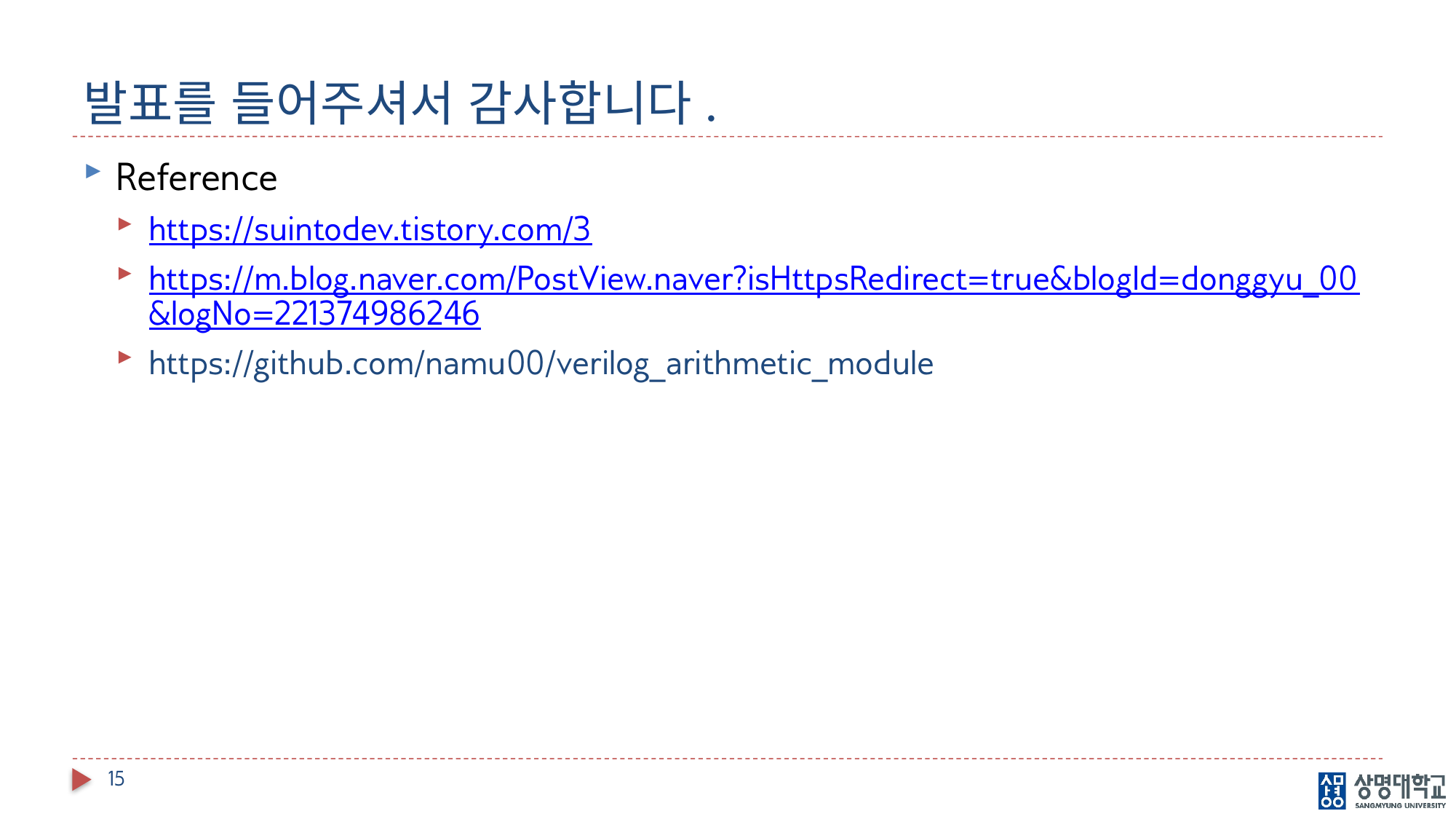

# 발표를 들어주셔서 감사합니다.
Reference
https://suintodev.tistory.com/3
https://m.blog.naver.com/PostView.naver?isHttpsRedirect=true&blogId=donggyu_00&logNo=221374986246
https://github.com/namu00/verilog_arithmetic_module
15